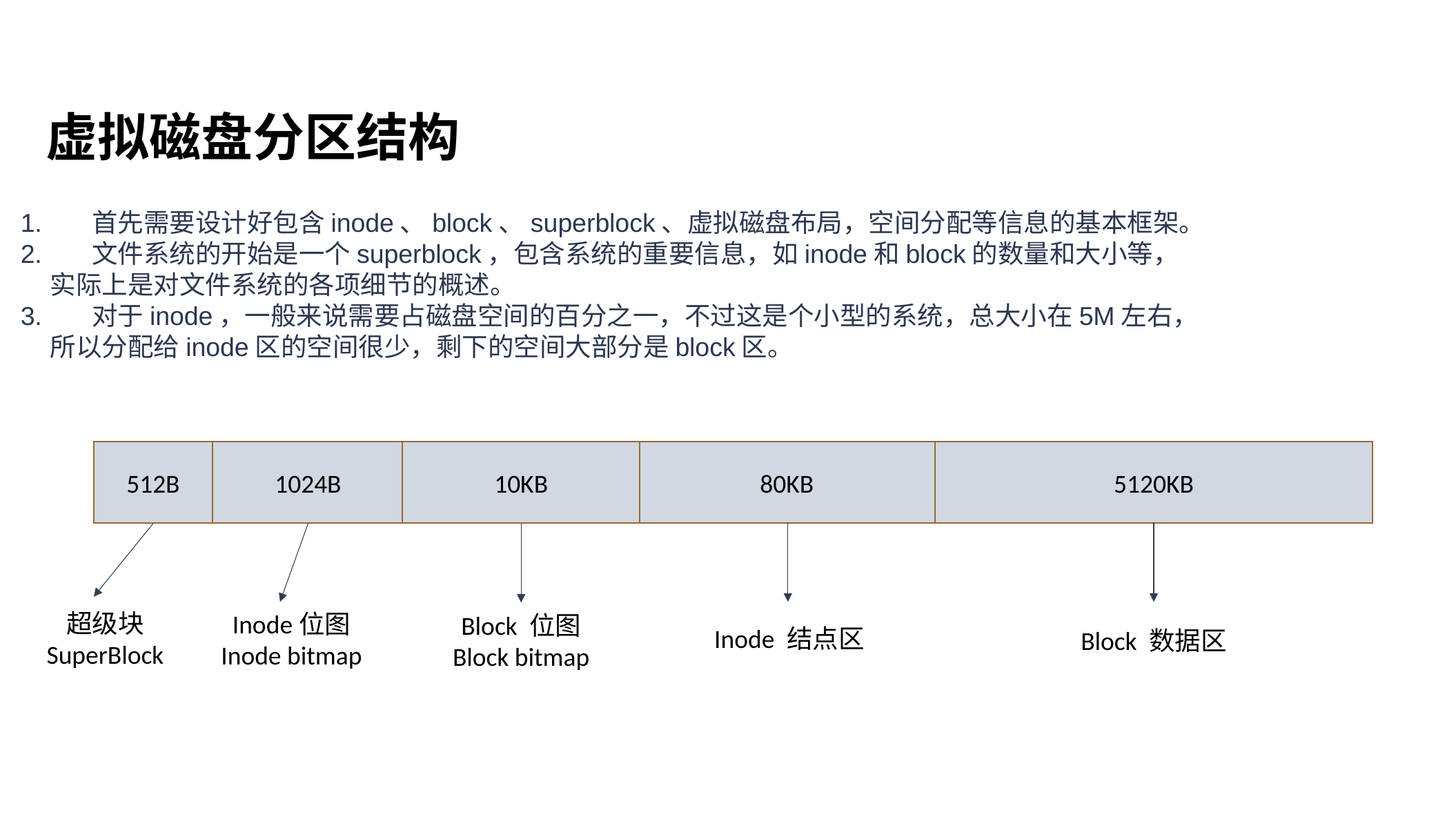

虚拟磁盘分区结构
1.      首先需要设计好包含inode、block、superblock、虚拟磁盘布局，空间分配等信息的基本框架。
2.      文件系统的开始是一个superblock，包含系统的重要信息，如inode和block的数量和大小等，
    实际上是对文件系统的各项细节的概述。
3.      对于inode，一般来说需要占磁盘空间的百分之一，不过这是个小型的系统，总大小在5M左右，
    所以分配给inode区的空间很少，剩下的空间大部分是block区。

512B
1024B
10KB
80KB
5120KB
超级块
SuperBlock
Inode位图
Inode bitmap
Block 位图
Block bitmap
Inode 结点区
Block 数据区